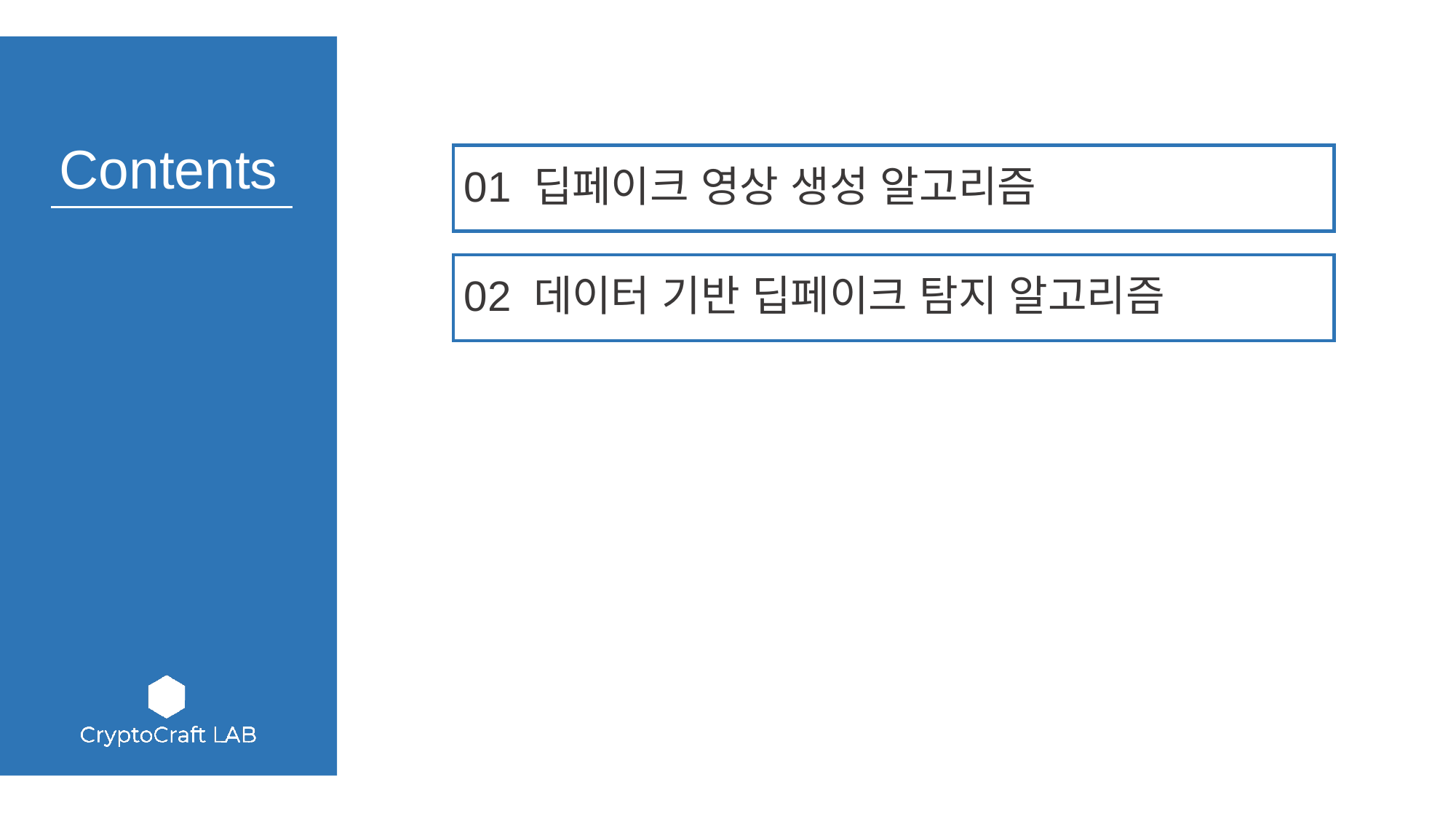

01 딥페이크 영상 생성 알고리즘
02 데이터 기반 딥페이크 탐지 알고리즘

03 딥페이크 영상 생성 기술
04 딥페이크 데이터셋